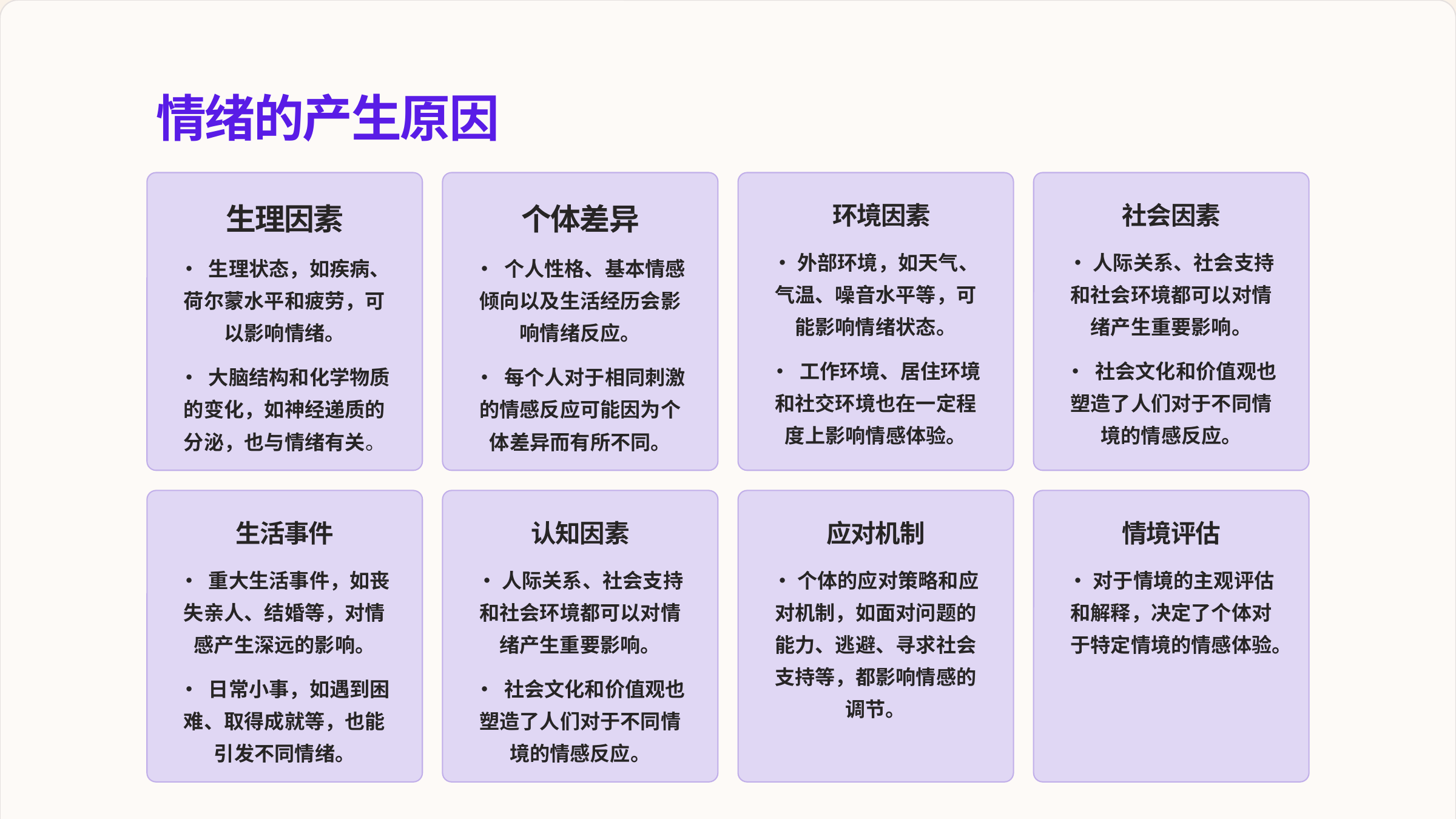

情绪的产生原因

生理因素
个体差异
 环境因素
社会因素
•外部环境，如天气、气温、噪音水平等，可能影响情绪状态。
•人际关系、社会支持和社会环境都可以对情绪产生重要影响。
• 生理状态，如疾病、荷尔蒙水平和疲劳，可以影响情绪。
• 个人性格、基本情感倾向以及生活经历会影响情绪反应。
• 工作环境、居住环境和社交环境也在一定程度上影响情感体验。
• 社会文化和价值观也塑造了人们对于不同情境的情感反应。
• 大脑结构和化学物质的变化，如神经递质的分泌，也与情绪有关。
• 每个人对于相同刺激的情感反应可能因为个体差异而有所不同。

生活事件
认知因素
应对机制
情境评估
• 重大生活事件，如丧失亲人、结婚等，对情感产生深远的影响。
•人际关系、社会支持和社会环境都可以对情绪产生重要影响。
•个体的应对策略和应对机制，如面对问题的能力、逃避、寻求社会支持等，都影响情感的调节。
•对于情境的主观评估和解释，决定了个体对于特定情境的情感体验。
• 日常小事，如遇到困难、取得成就等，也能引发不同情绪。
• 社会文化和价值观也塑造了人们对于不同情境的情感反应。